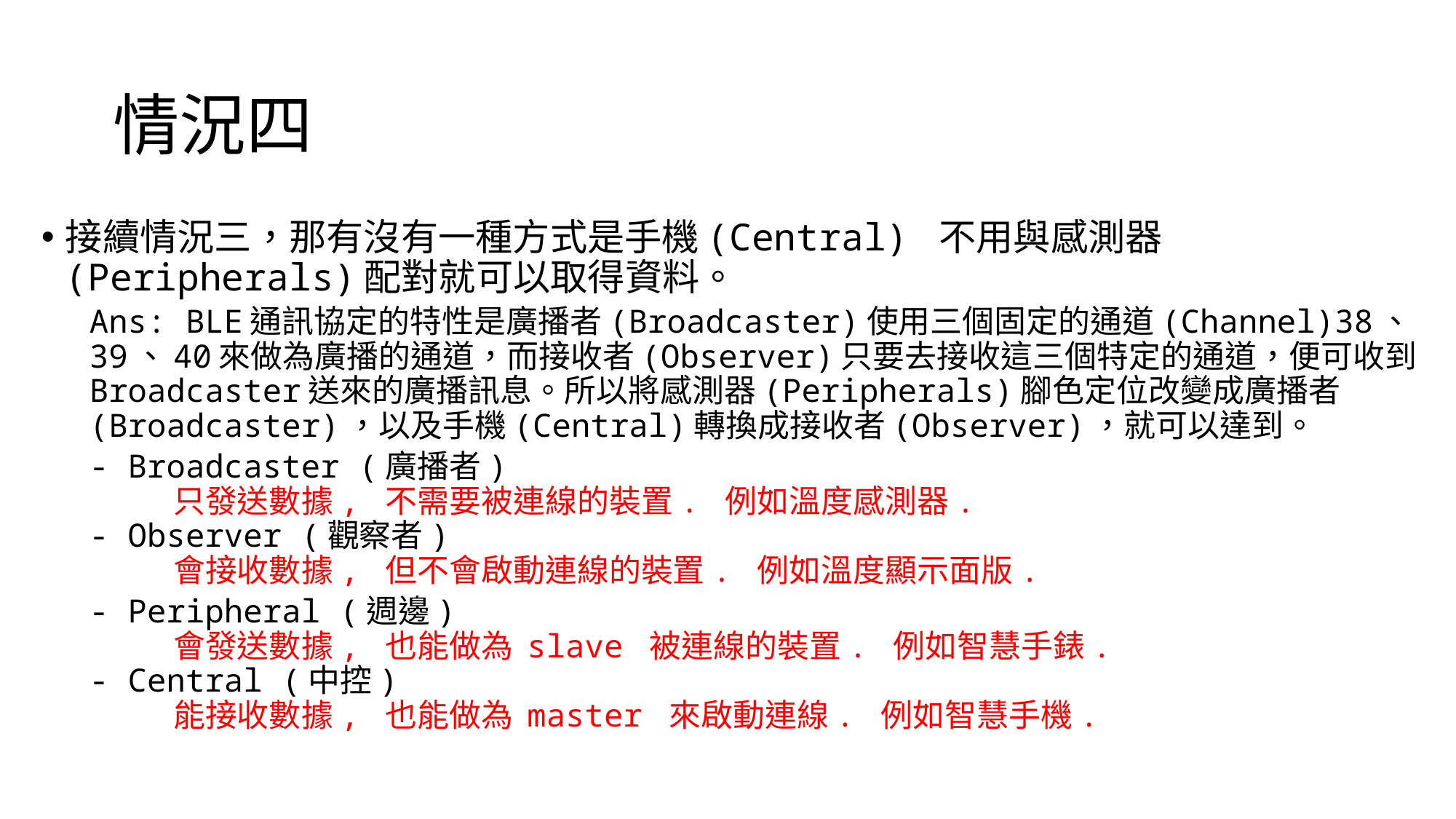

# 情況四
接續情況三，那有沒有一種方式是手機(Central) 不用與感測器(Peripherals)配對就可以取得資料。
Ans: BLE通訊協定的特性是廣播者(Broadcaster)使用三個固定的通道(Channel)38、39、40來做為廣播的通道，而接收者(Observer)只要去接收這三個特定的通道，便可收到Broadcaster送來的廣播訊息。所以將感測器(Peripherals)腳色定位改變成廣播者(Broadcaster)，以及手機(Central)轉換成接收者(Observer)，就可以達到。
- Broadcaster (廣播者)
    只發送數據, 不需要被連線的裝置. 例如溫度感測器.
- Observer (觀察者)
    會接收數據, 但不會啟動連線的裝置. 例如溫度顯示面版.
- Peripheral (週邊)
    會發送數據, 也能做為 slave 被連線的裝置. 例如智慧手錶. 
- Central (中控)
    能接收數據, 也能做為 master 來啟動連線. 例如智慧手機.